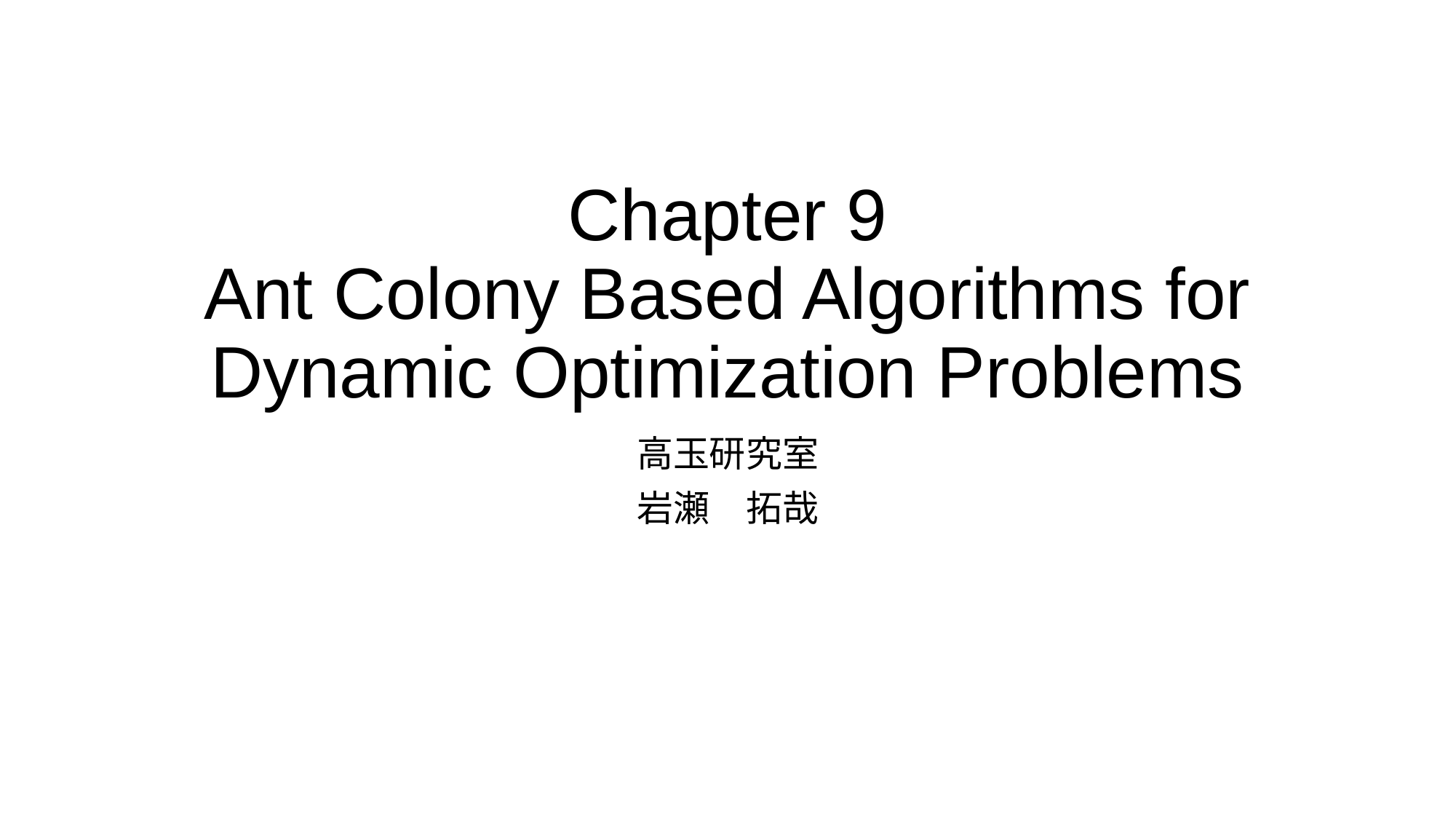

# Chapter 9 Ant Colony Based Algorithms for Dynamic Optimization Problems
高玉研究室
岩瀬　拓哉